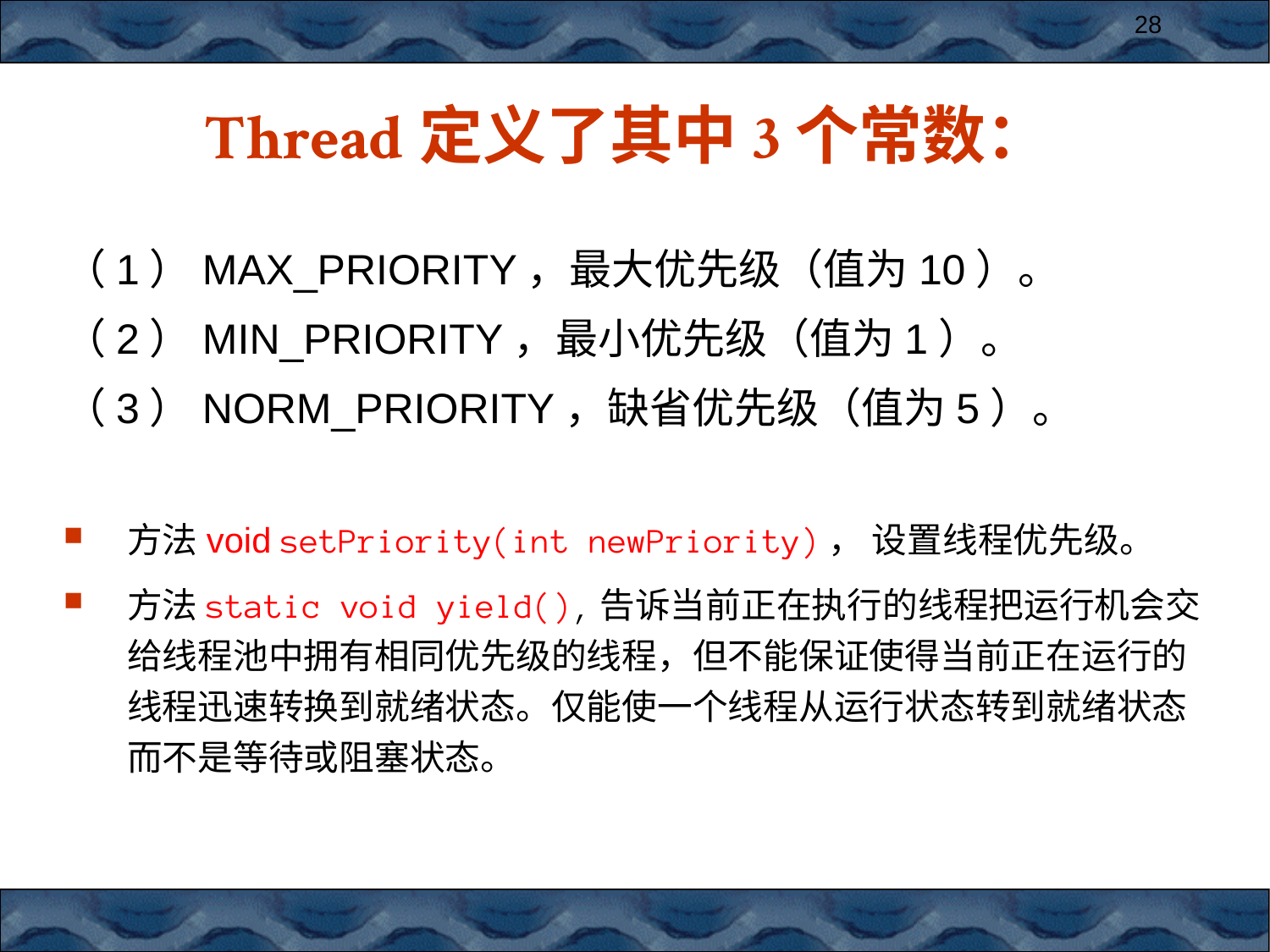

28
# Thread定义了其中3个常数：
（1）MAX_PRIORITY，最大优先级（值为10）。
（2）MIN_PRIORITY，最小优先级（值为1）。
（3）NORM_PRIORITY，缺省优先级（值为5）。

方法void setPriority(int newPriority)， 设置线程优先级。
方法static void yield(),告诉当前正在执行的线程把运行机会交给线程池中拥有相同优先级的线程，但不能保证使得当前正在运行的线程迅速转换到就绪状态。仅能使一个线程从运行状态转到就绪状态而不是等待或阻塞状态。